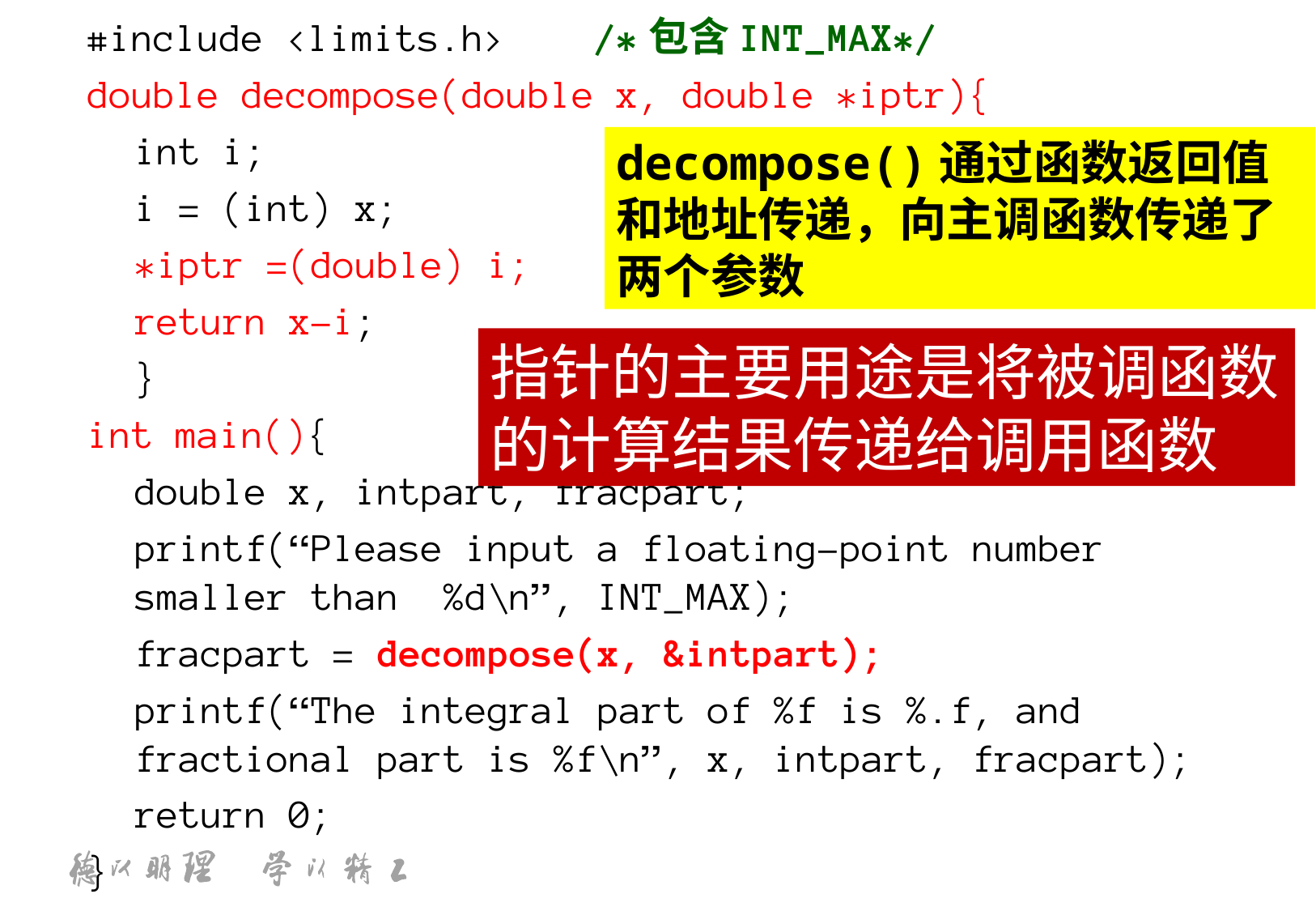

#include <limits.h>    /*包含INT_MAX*/
double decompose(double x, double *iptr){
int i;
i = (int) x;
*iptr =(double) i;
return x-i;
}
int main(){
double x, intpart, fracpart;
printf(“Please input a floating-point number smaller than  %d\n”, INT_MAX);
fracpart = decompose(x, &intpart);
printf(“The integral part of %f is %.f, and fractional part is %f\n”, x, intpart, fracpart);
return 0;
}
decompose()通过函数返回值和地址传递，向主调函数传递了两个参数
指针的主要用途是将被调函数的计算结果传递给调用函数
54